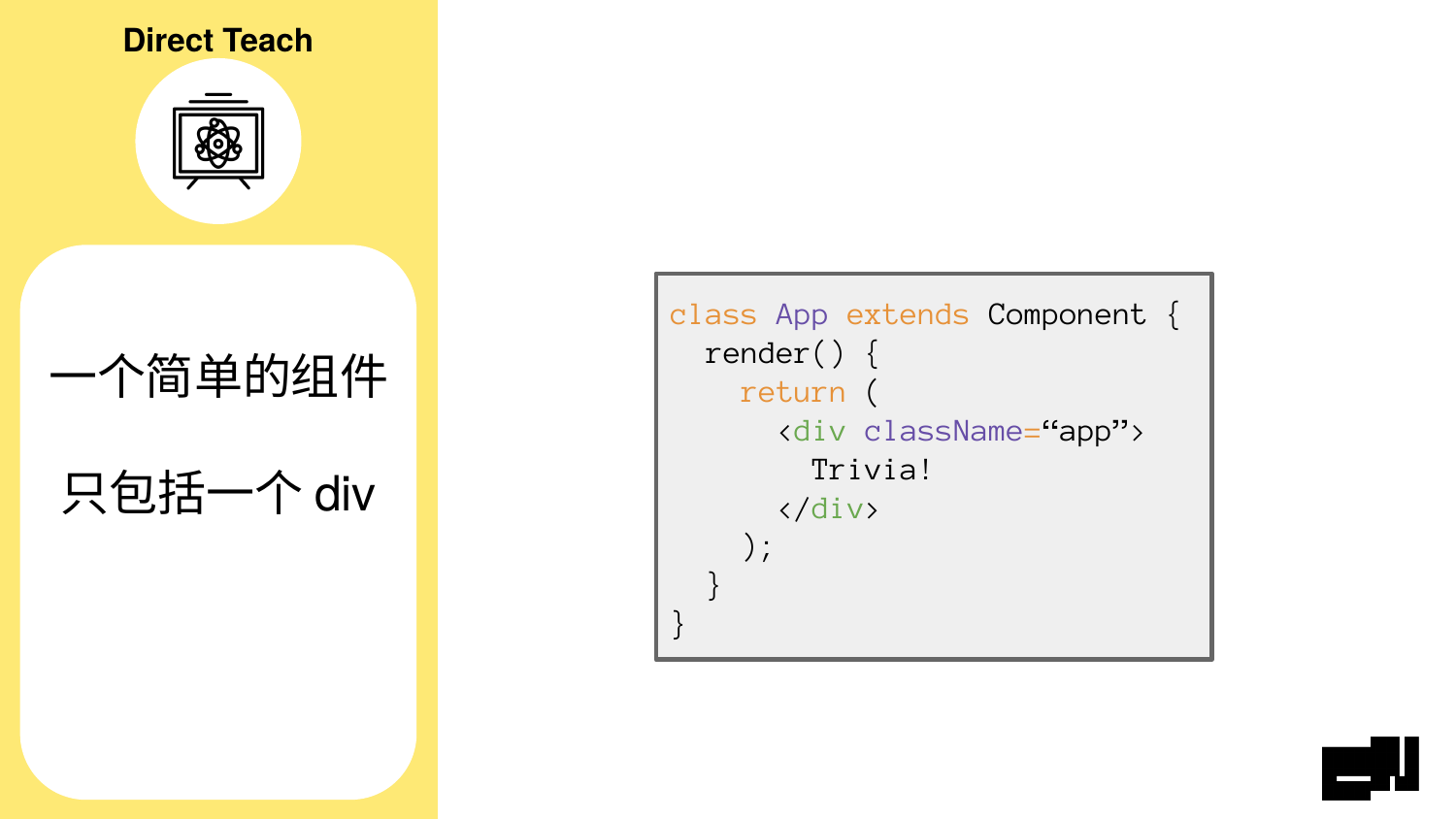

# 一个简单的组件 只包括一个div
class App extends Component {
  render() {
    return (
      <div className=“app”>
        Trivia!
      </div>
    );
  }
}